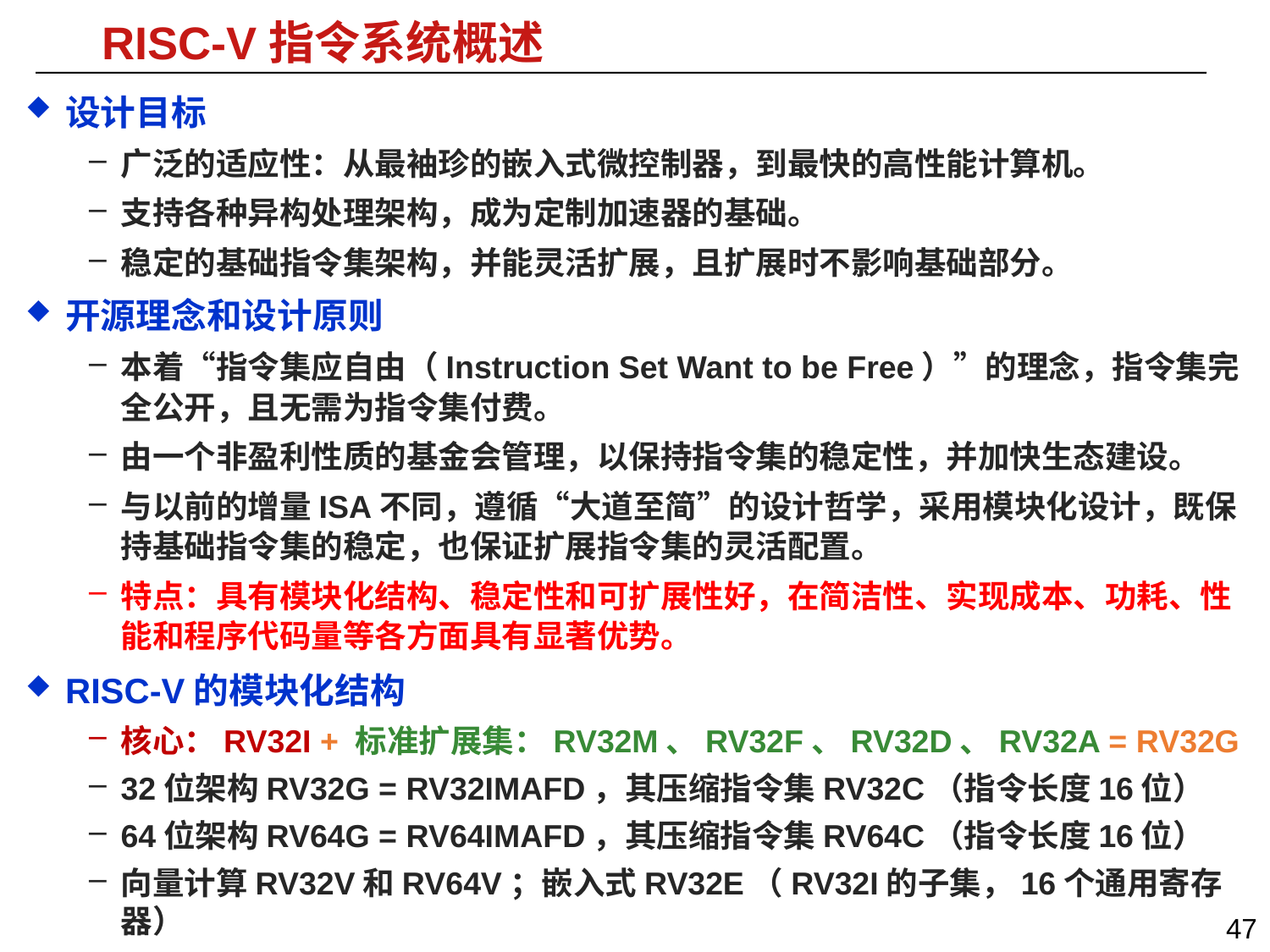

# RISC-V指令系统概述
设计目标
广泛的适应性：从最袖珍的嵌入式微控制器，到最快的高性能计算机。
支持各种异构处理架构，成为定制加速器的基础。
稳定的基础指令集架构，并能灵活扩展，且扩展时不影响基础部分。
开源理念和设计原则
本着“指令集应自由（Instruction Set Want to be Free）”的理念，指令集完全公开，且无需为指令集付费。
由一个非盈利性质的基金会管理，以保持指令集的稳定性，并加快生态建设。
与以前的增量ISA不同，遵循“大道至简”的设计哲学，采用模块化设计，既保持基础指令集的稳定，也保证扩展指令集的灵活配置。
特点：具有模块化结构、稳定性和可扩展性好，在简洁性、实现成本、功耗、性能和程序代码量等各方面具有显著优势。
RISC-V的模块化结构
核心：RV32I + 标准扩展集：RV32M、RV32F、RV32D、RV32A = RV32G
32位架构RV32G = RV32IMAFD，其压缩指令集RV32C（指令长度16位）
64位架构RV64G = RV64IMAFD，其压缩指令集RV64C（指令长度16位）
向量计算RV32V和RV64V；嵌入式RV32E（RV32I的子集，16个通用寄存器）